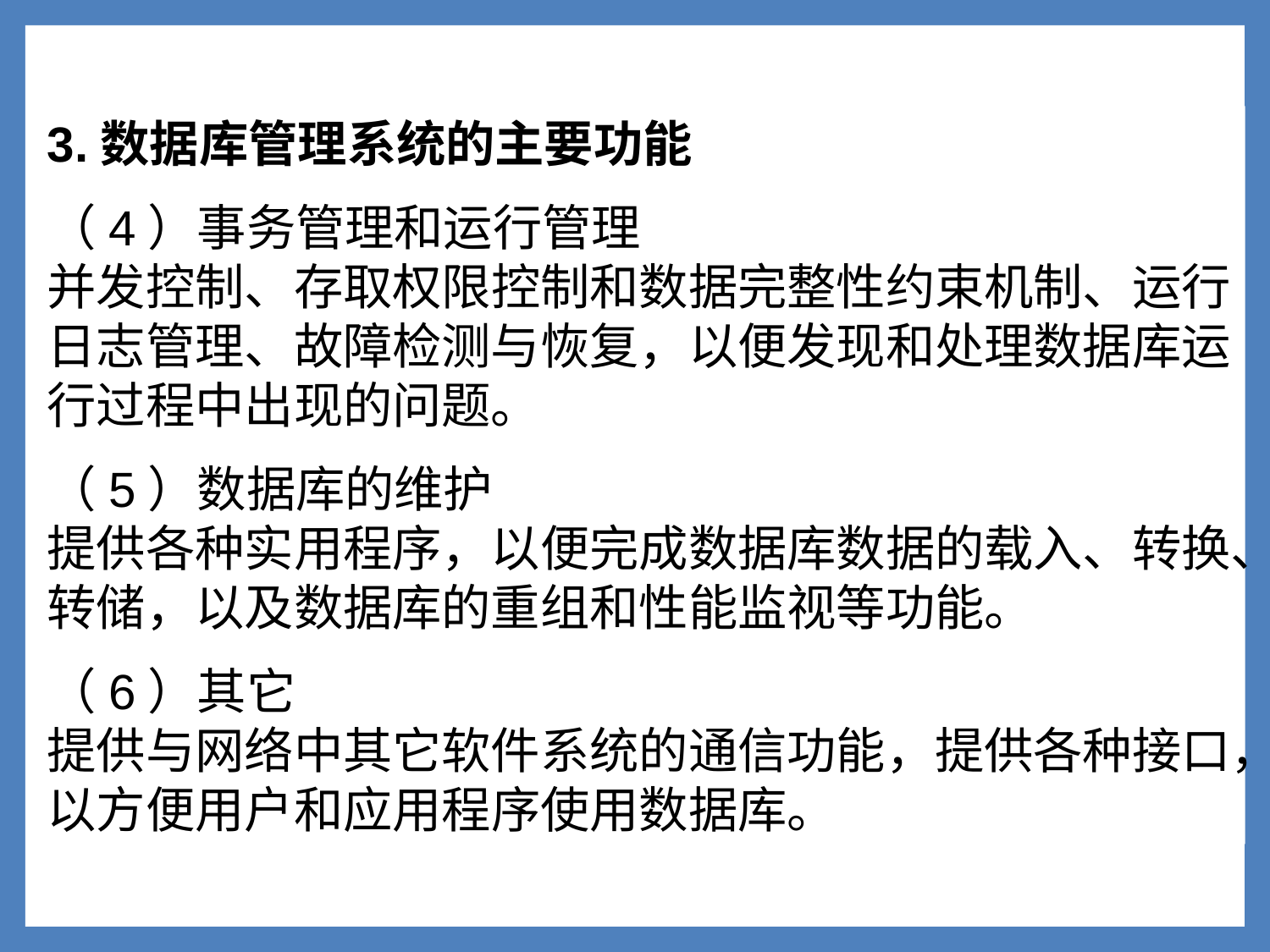

3.数据库管理系统的主要功能
（4）事务管理和运行管理
并发控制、存取权限控制和数据完整性约束机制、运行日志管理、故障检测与恢复，以便发现和处理数据库运行过程中出现的问题。
（5）数据库的维护
提供各种实用程序，以便完成数据库数据的载入、转换、转储，以及数据库的重组和性能监视等功能。
（6）其它
提供与网络中其它软件系统的通信功能，提供各种接口，以方便用户和应用程序使用数据库。